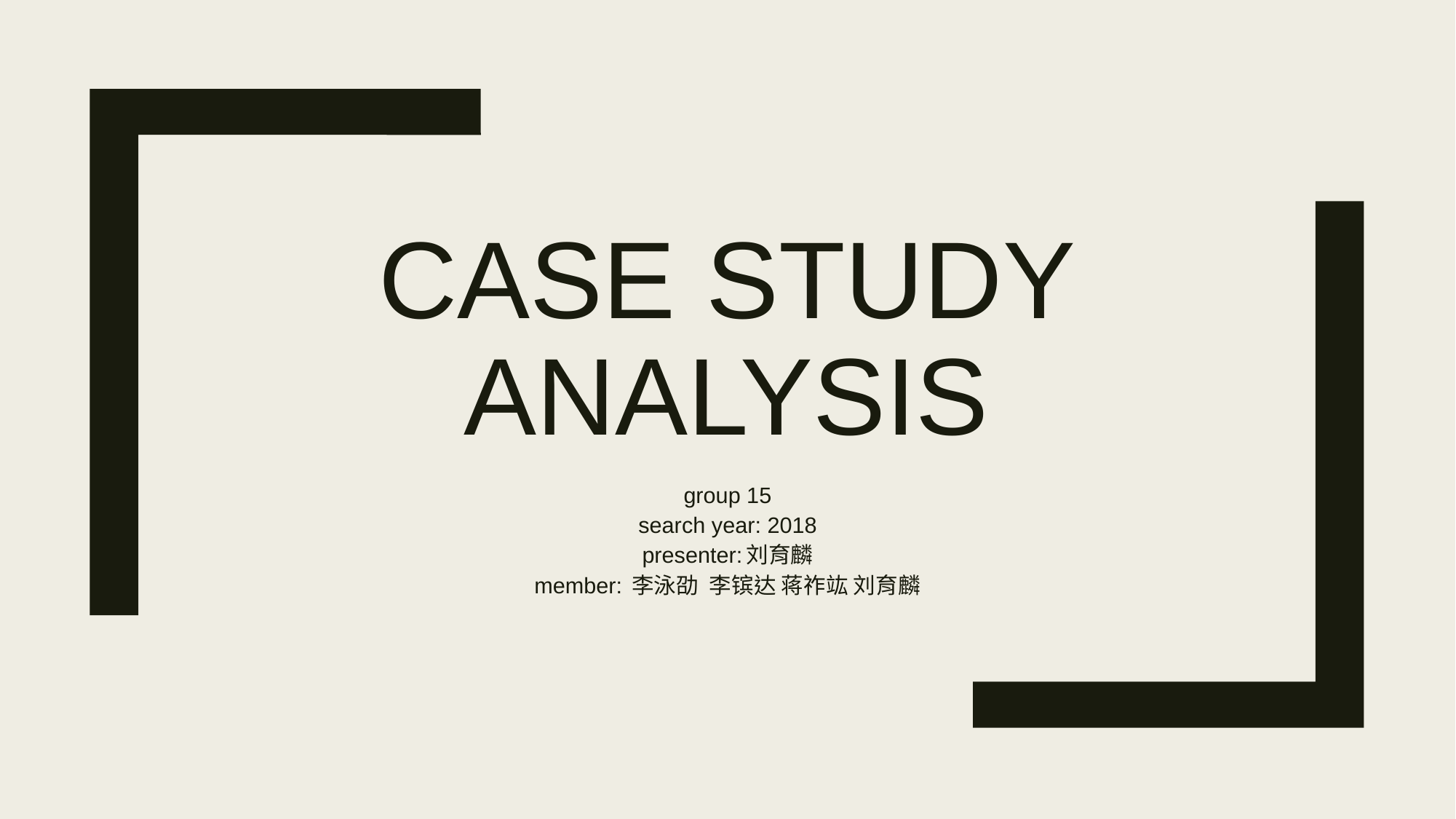

# Case Study Analysis
group 15
search year: 2018
presenter:刘育麟
member: 李泳劭  李镔达 蒋祚竑 刘育麟